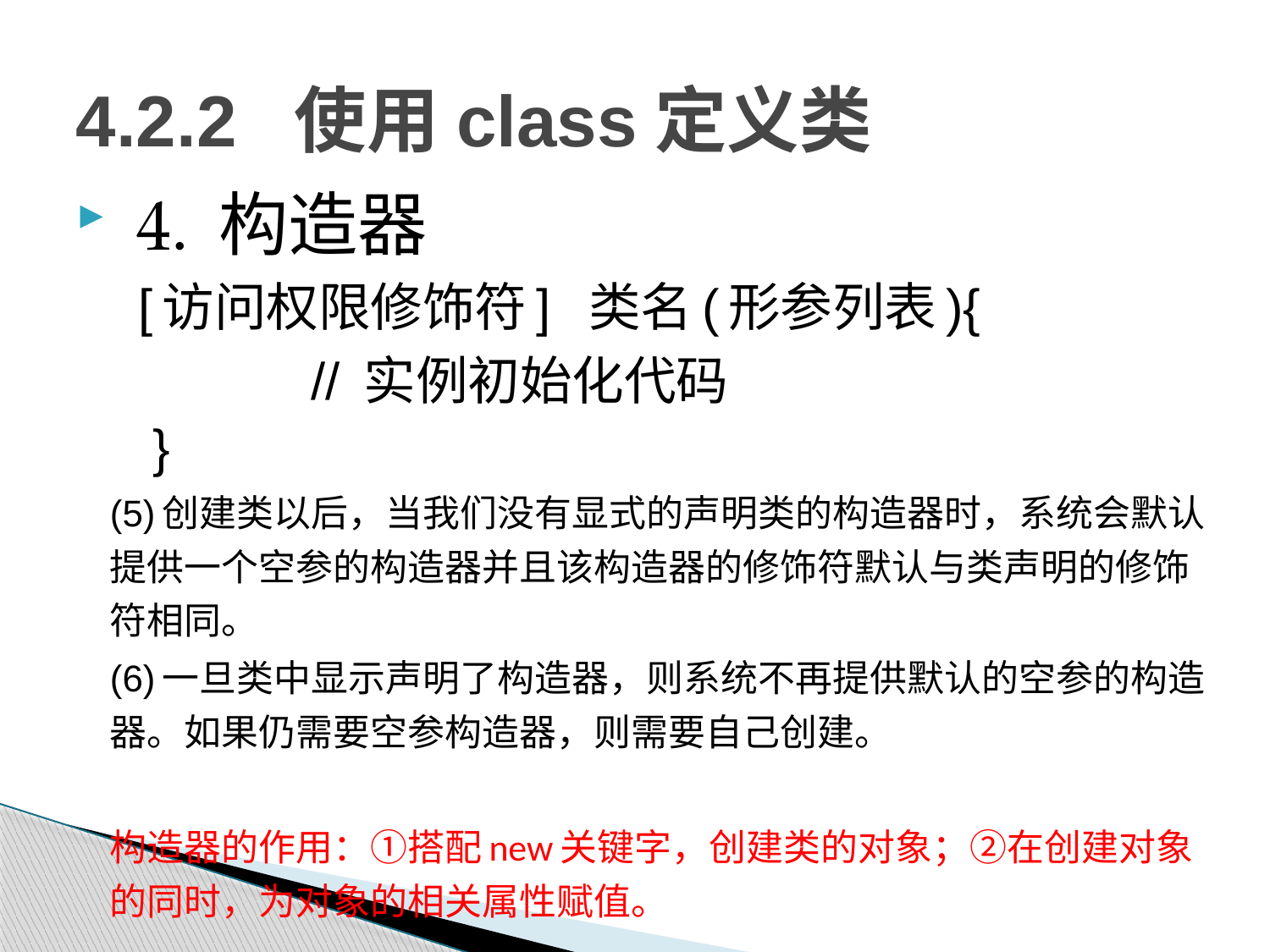

# 4.2.2  使用class定义类
4. 构造器
  [访问权限修饰符]  类名(形参列表){
              // 实例初始化代码
   }
(5)创建类以后，当我们没有显式的声明类的构造器时，系统会默认提供一个空参的构造器并且该构造器的修饰符默认与类声明的修饰符相同。
(6)一旦类中显示声明了构造器，则系统不再提供默认的空参的构造器。如果仍需要空参构造器，则需要自己创建。

构造器的作用：①搭配new关键字，创建类的对象；②在创建对象的同时，为对象的相关属性赋值。